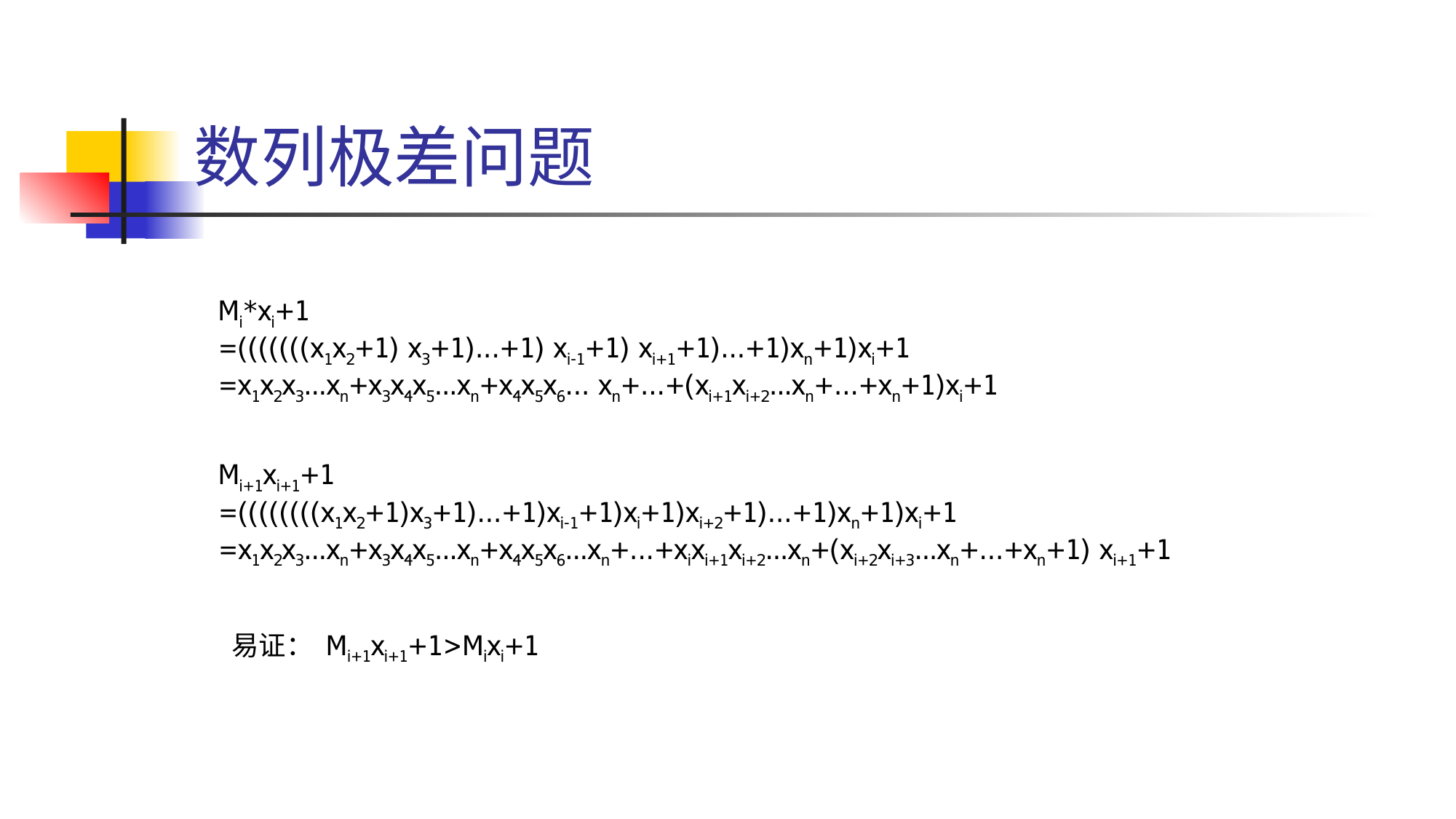

# 数列极差问题
Mi*xi+1
=(((((((x1x2+1) x3+1)...+1) xi-1+1) xi+1+1)...+1)xn+1)xi+1
=x1x2x3…xn+x3x4x5…xn+x4x5x6... xn+...+(xi+1xi+2…xn+...+xn+1)xi+1
Mi+1xi+1+1
=((((((((x1x2+1)x3+1)...+1)xi-1+1)xi+1)xi+2+1)...+1)xn+1)xi+1
=x1x2x3…xn+x3x4x5…xn+x4x5x6…xn+...+xixi+1xi+2…xn+(xi+2xi+3…xn+...+xn+1) xi+1+1
易证： Mi+1xi+1+1>Mixi+1